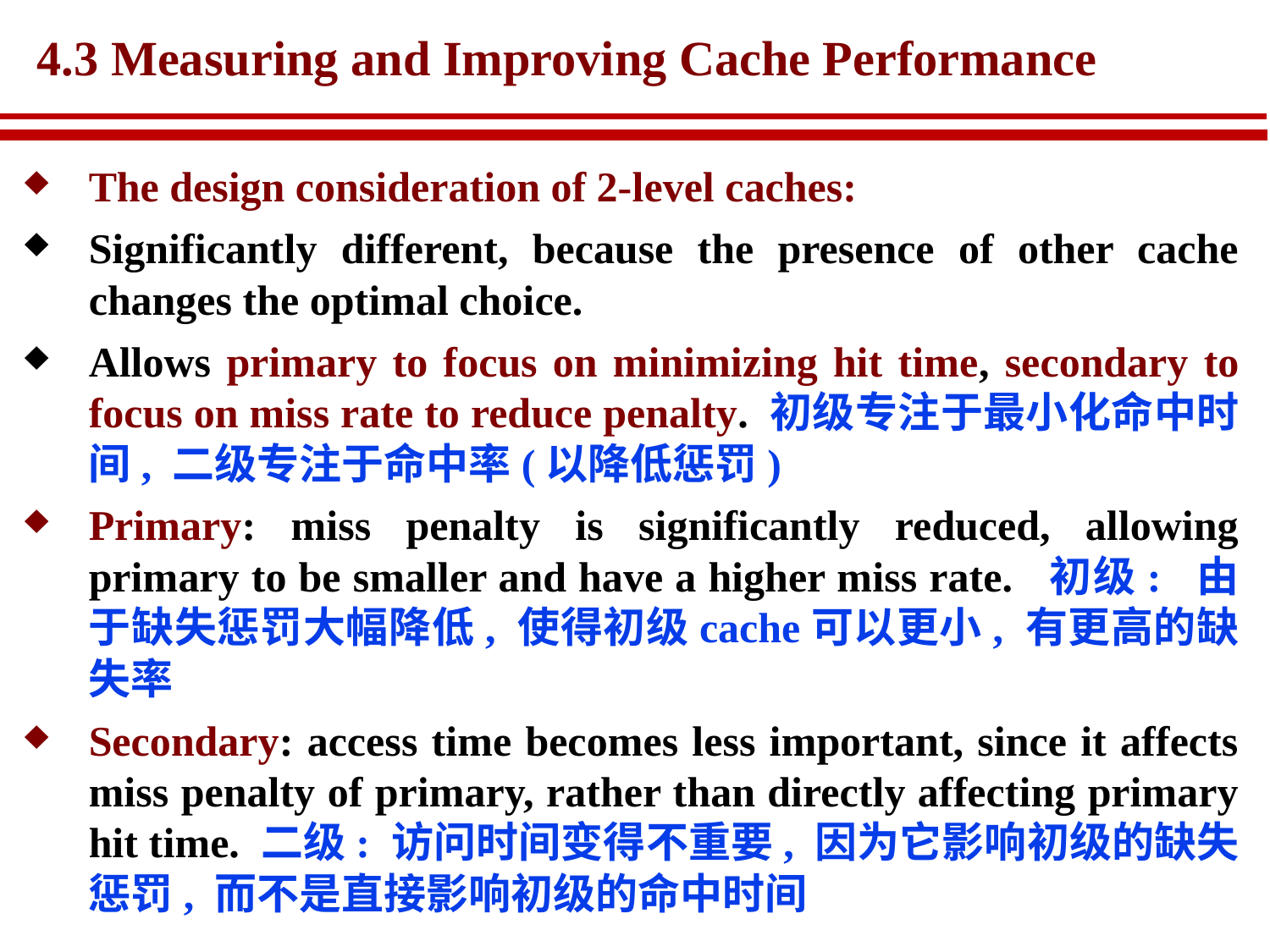

# 4.3 Measuring and Improving Cache Performance
The design consideration of 2-level caches:
Significantly different, because the presence of other cache changes the optimal choice.
Allows primary to focus on minimizing hit time, secondary to focus on miss rate to reduce penalty. 初级专注于最小化命中时间, 二级专注于命中率(以降低惩罚)
Primary: miss penalty is significantly reduced, allowing primary to be smaller and have a higher miss rate.  初级:  由于缺失惩罚大幅降低, 使得初级cache可以更小, 有更高的缺失率
Secondary: access time becomes less important, since it affects miss penalty of primary, rather than directly affecting primary hit time. 二级: 访问时间变得不重要, 因为它影响初级的缺失惩罚, 而不是直接影响初级的命中时间